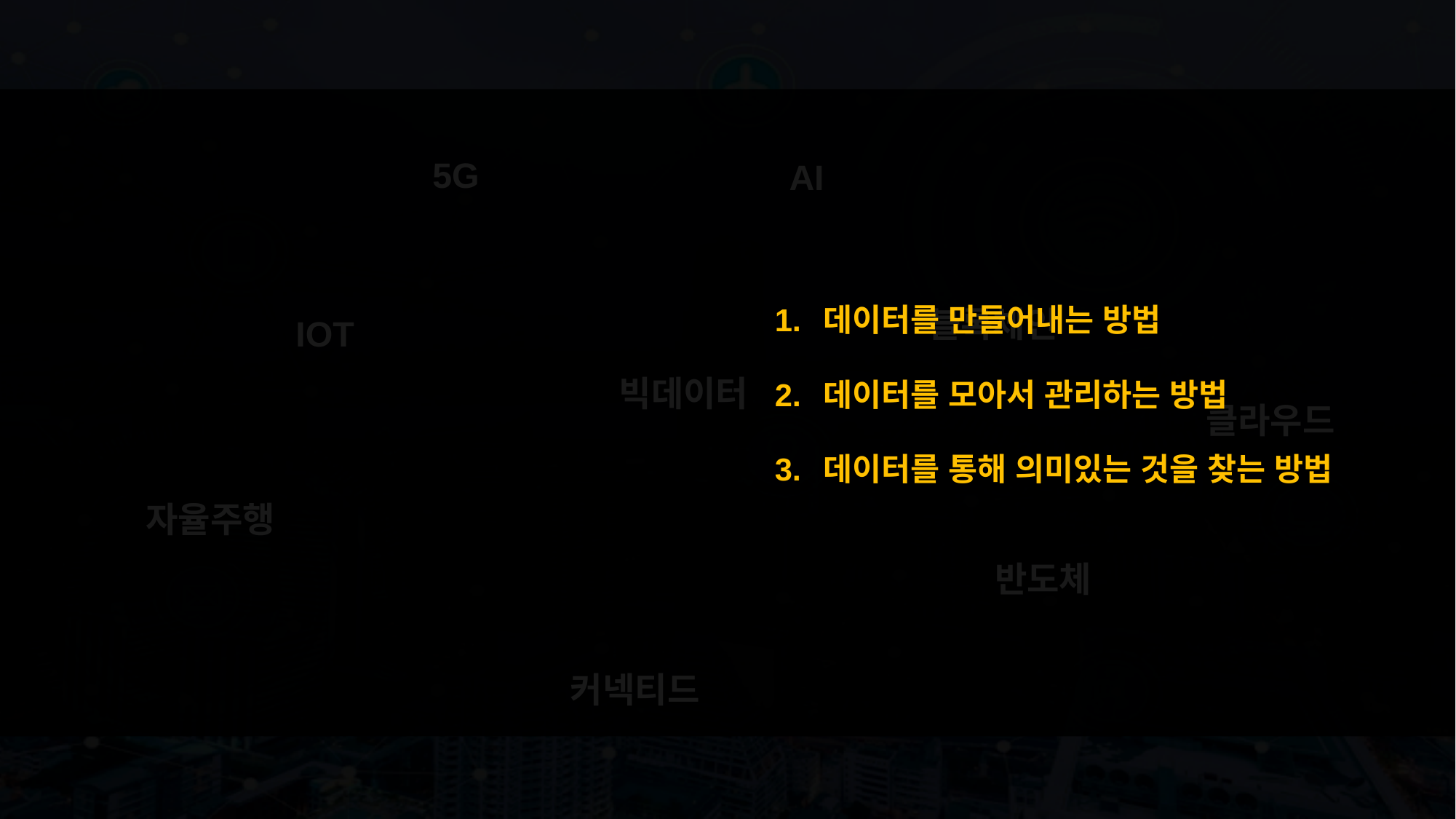

1. 데이터를 만들어내는 방법
							2. 데이터를 모아서 관리하는 방법
							3. 데이터를 통해 의미있는 것을 찾는 방법

5G
AI
블록체인
IOT
빅데이터
클라우드
자율주행
반도체
커넥티드